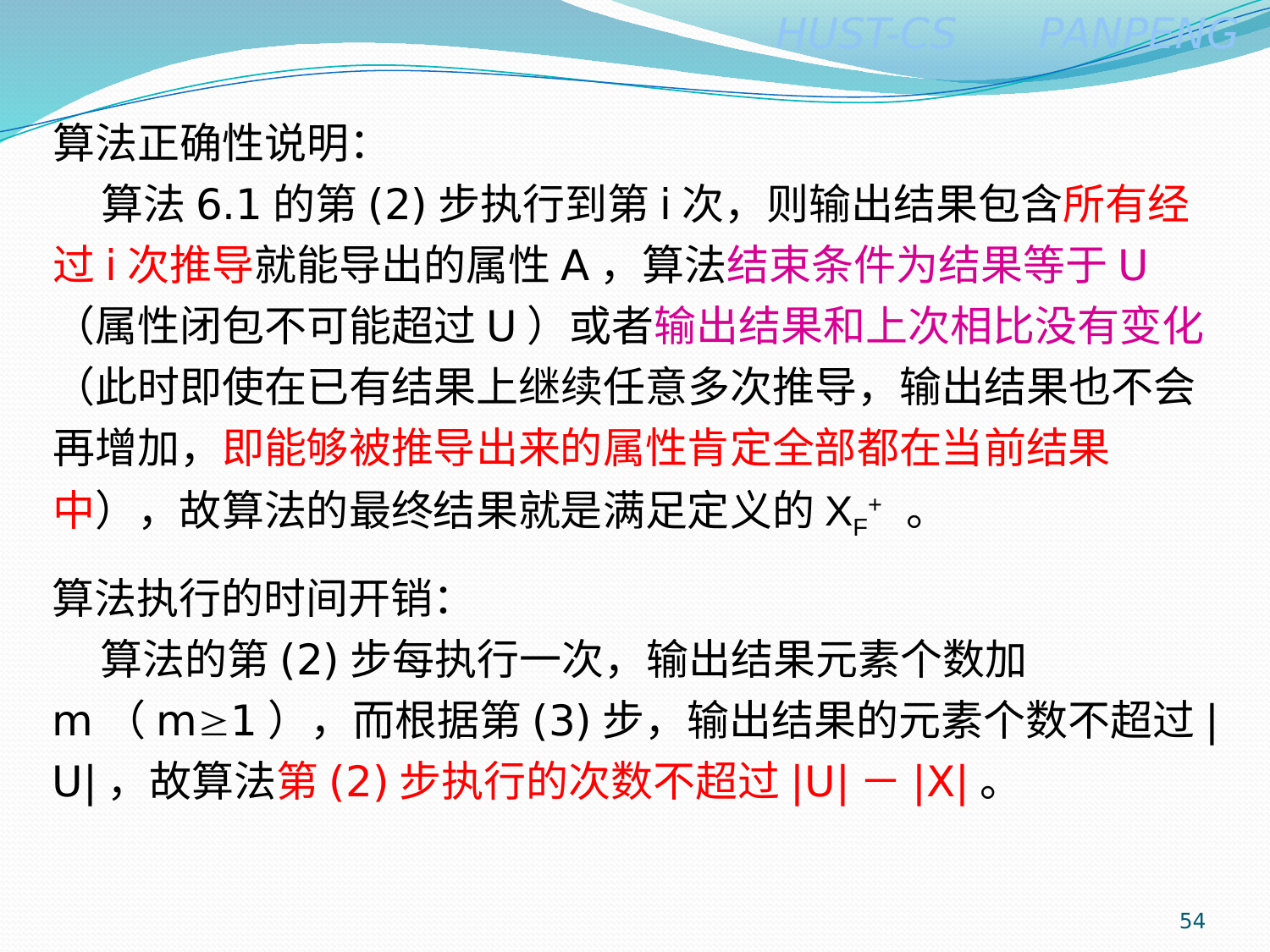

算法正确性说明：
    算法6.1的第(2)步执行到第i次，则输出结果包含所有经过i次推导就能导出的属性A，算法结束条件为结果等于U（属性闭包不可能超过U）或者输出结果和上次相比没有变化（此时即使在已有结果上继续任意多次推导，输出结果也不会再增加，即能够被推导出来的属性肯定全部都在当前结果中），故算法的最终结果就是满足定义的XF+ 。
算法执行的时间开销：
    算法的第(2)步每执行一次，输出结果元素个数加m（m≥1），而根据第(3)步，输出结果的元素个数不超过|U|，故算法第(2)步执行的次数不超过|U|－|X|。
54